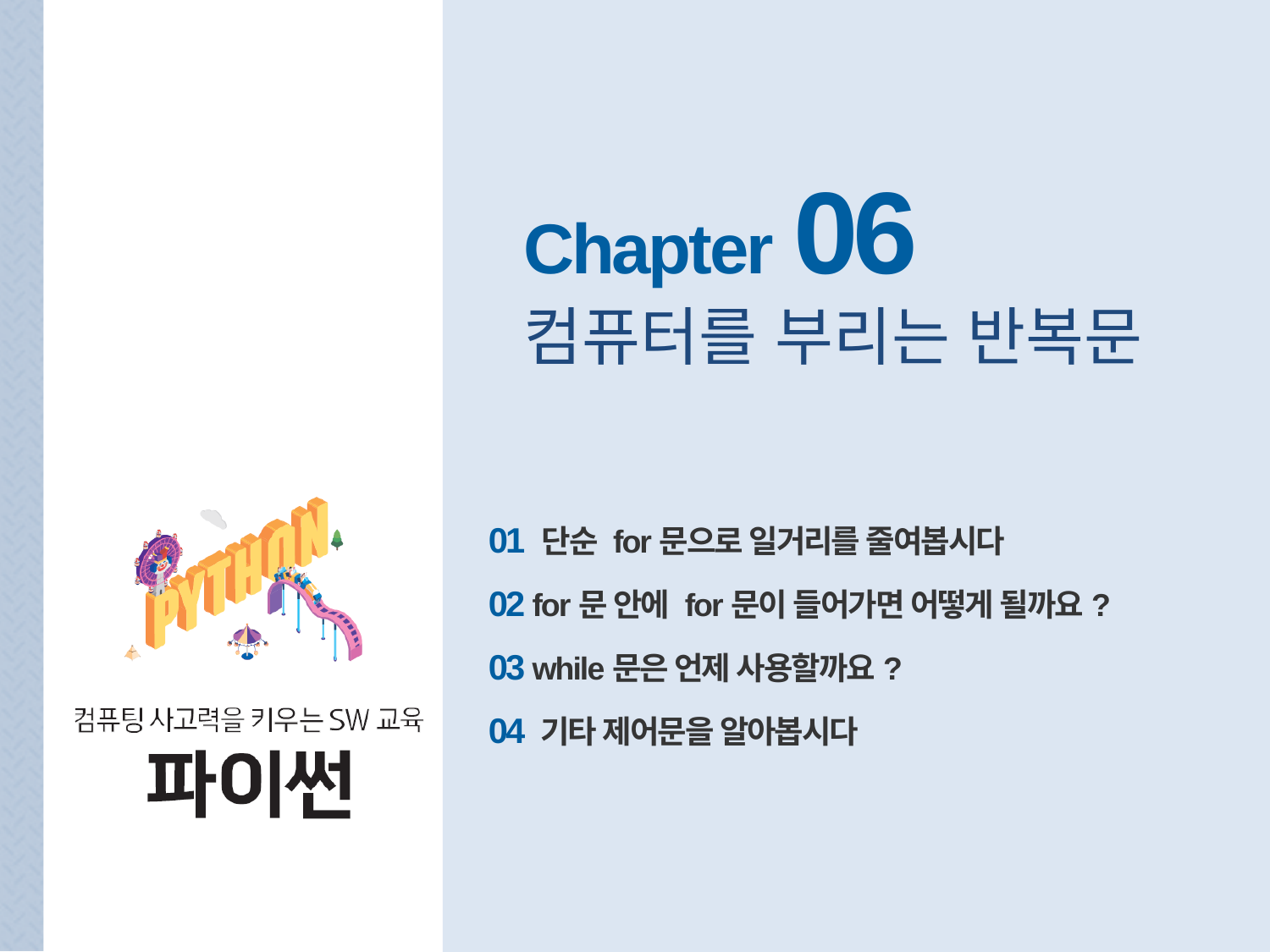

Chapter 06
컴퓨터를 부리는 반복문
01 단순 for문으로 일거리를 줄여봅시다
02 for문 안에 for문이 들어가면 어떻게 될까요?
03 while문은 언제 사용할까요?
04 기타 제어문을 알아봅시다